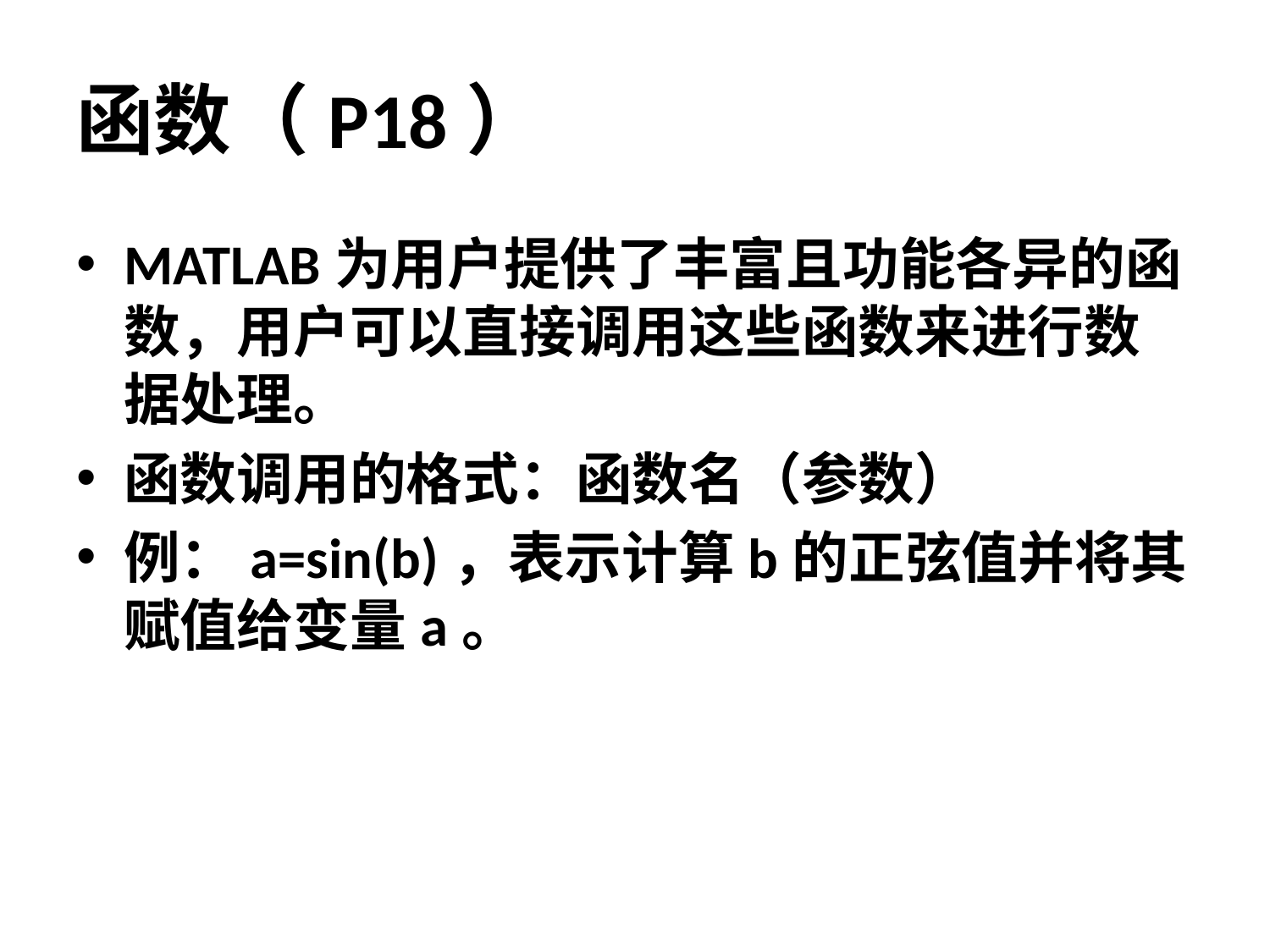

# 函数（P18）
MATLAB为用户提供了丰富且功能各异的函数，用户可以直接调用这些函数来进行数据处理。
函数调用的格式：函数名（参数）
例：a=sin(b)，表示计算b的正弦值并将其赋值给变量a。